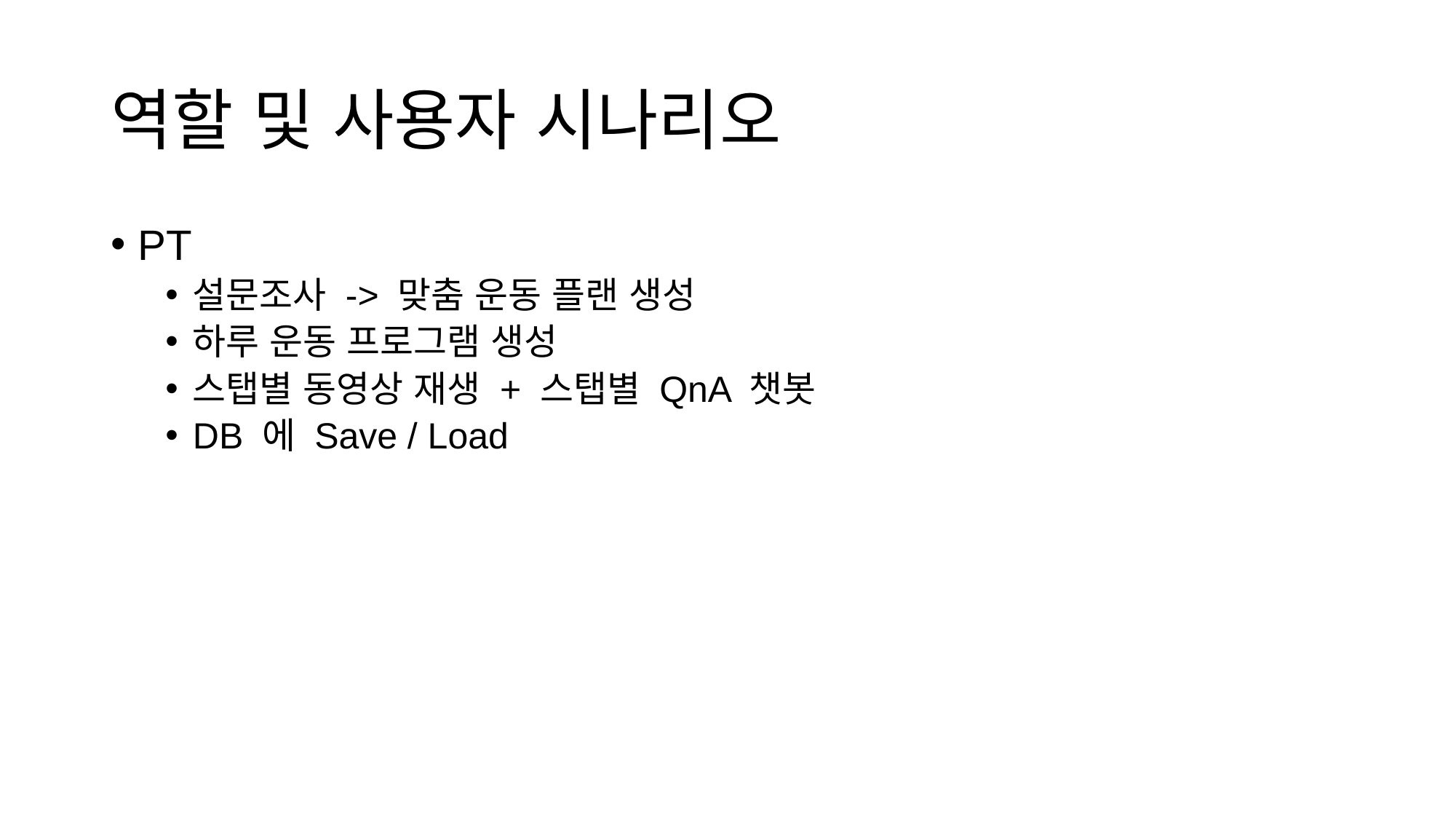

# 역할 및 사용자 시나리오
PT
설문조사 -> 맞춤 운동 플랜 생성
하루 운동 프로그램 생성
스탭별 동영상 재생 + 스탭별 QnA 챗봇
DB 에 Save / Load